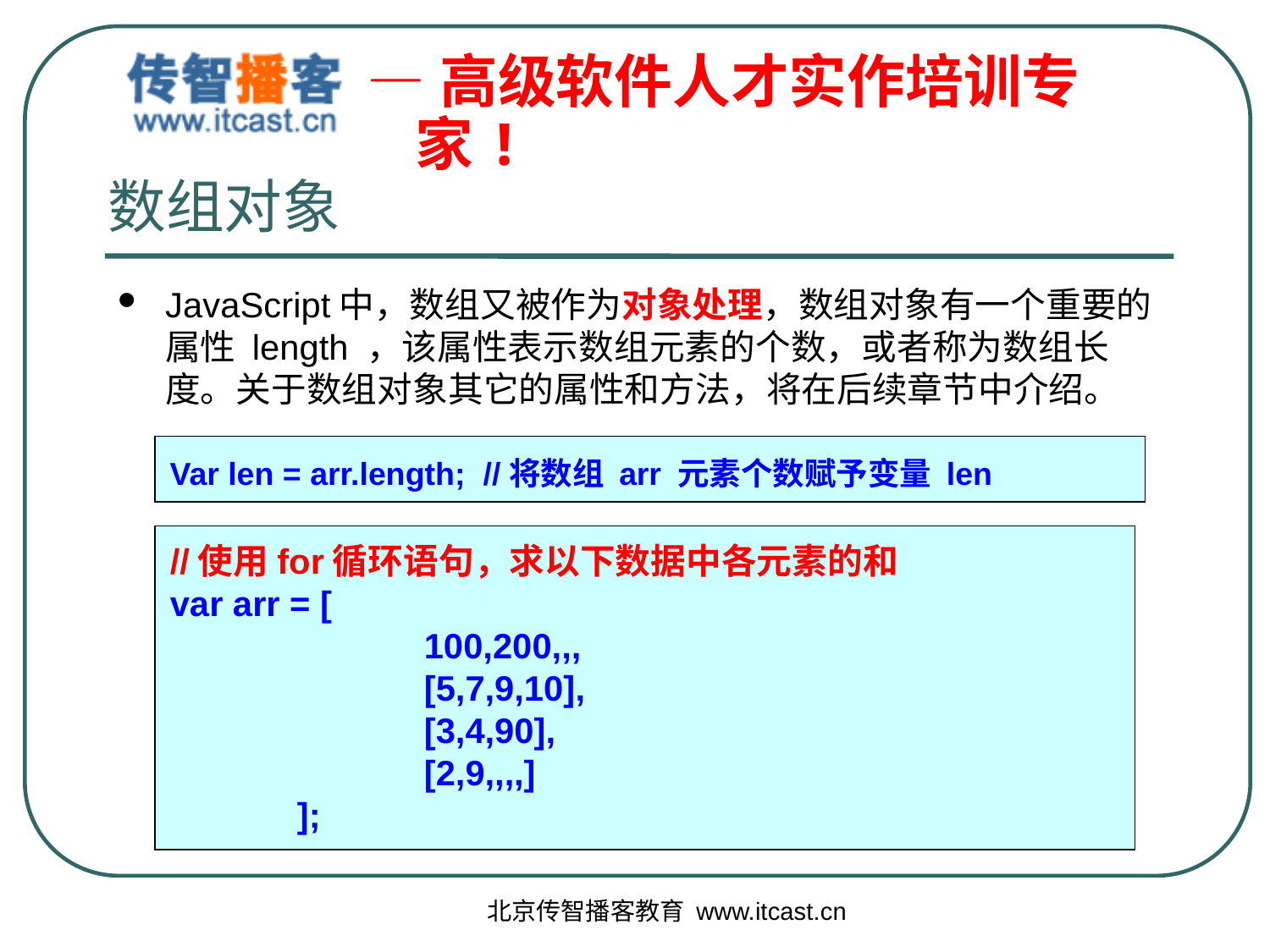

# 数组对象
JavaScript中，数组又被作为对象处理，数组对象有一个重要的属性 length ，该属性表示数组元素的个数，或者称为数组长度。关于数组对象其它的属性和方法，将在后续章节中介绍。
Var len = arr.length;  //将数组 arr 元素个数赋予变量 len
//使用for循环语句，求以下数据中各元素的和
var arr = [
		100,200,,,
		[5,7,9,10],
		[3,4,90],
		[2,9,,,,]
	];